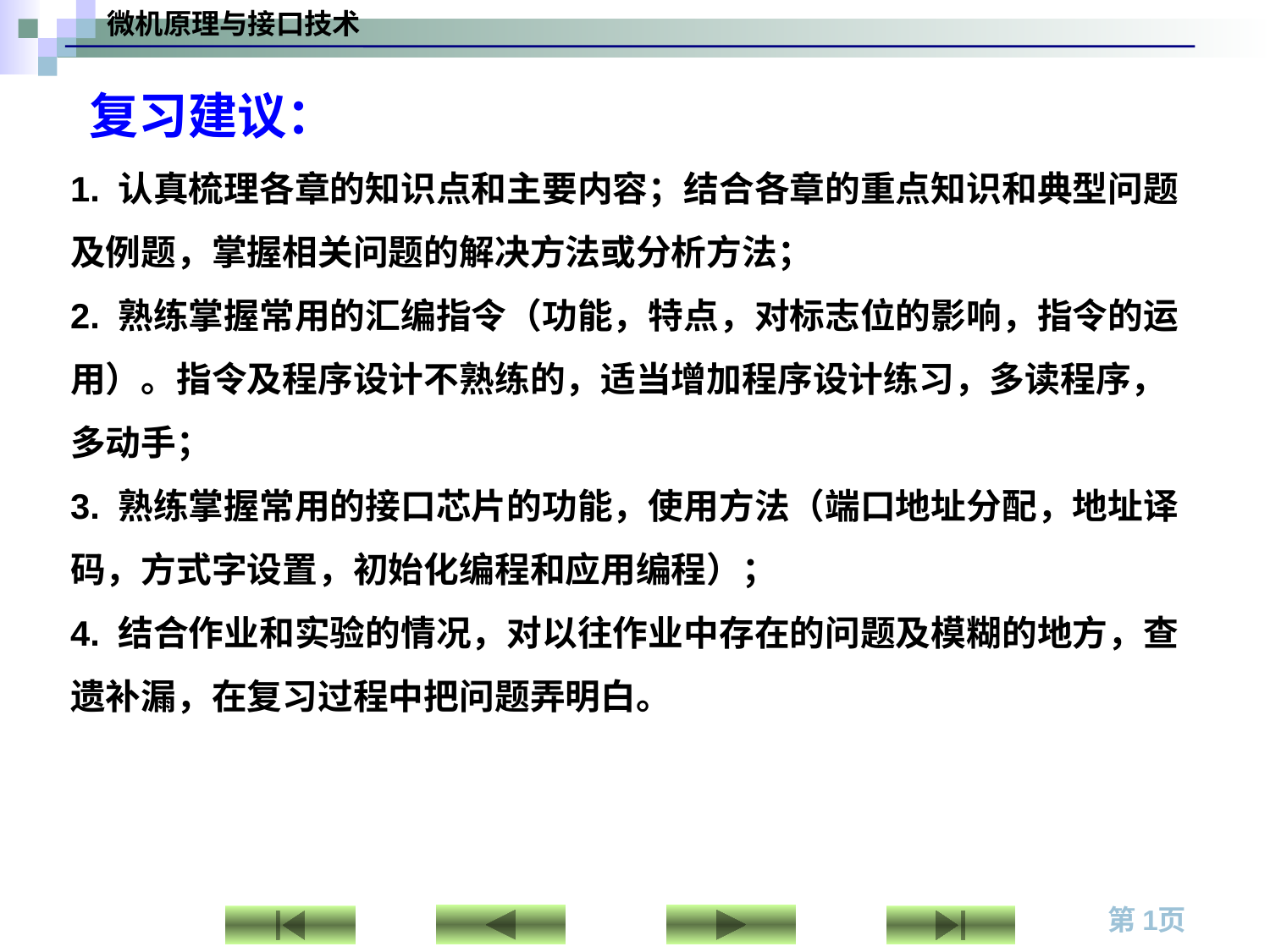

复习建议：
1. 认真梳理各章的知识点和主要内容；结合各章的重点知识和典型问题及例题，掌握相关问题的解决方法或分析方法；
2. 熟练掌握常用的汇编指令（功能，特点，对标志位的影响，指令的运用）。指令及程序设计不熟练的，适当增加程序设计练习，多读程序，多动手；
3. 熟练掌握常用的接口芯片的功能，使用方法（端口地址分配，地址译码，方式字设置，初始化编程和应用编程）；
4. 结合作业和实验的情况，对以往作业中存在的问题及模糊的地方，查遗补漏，在复习过程中把问题弄明白。